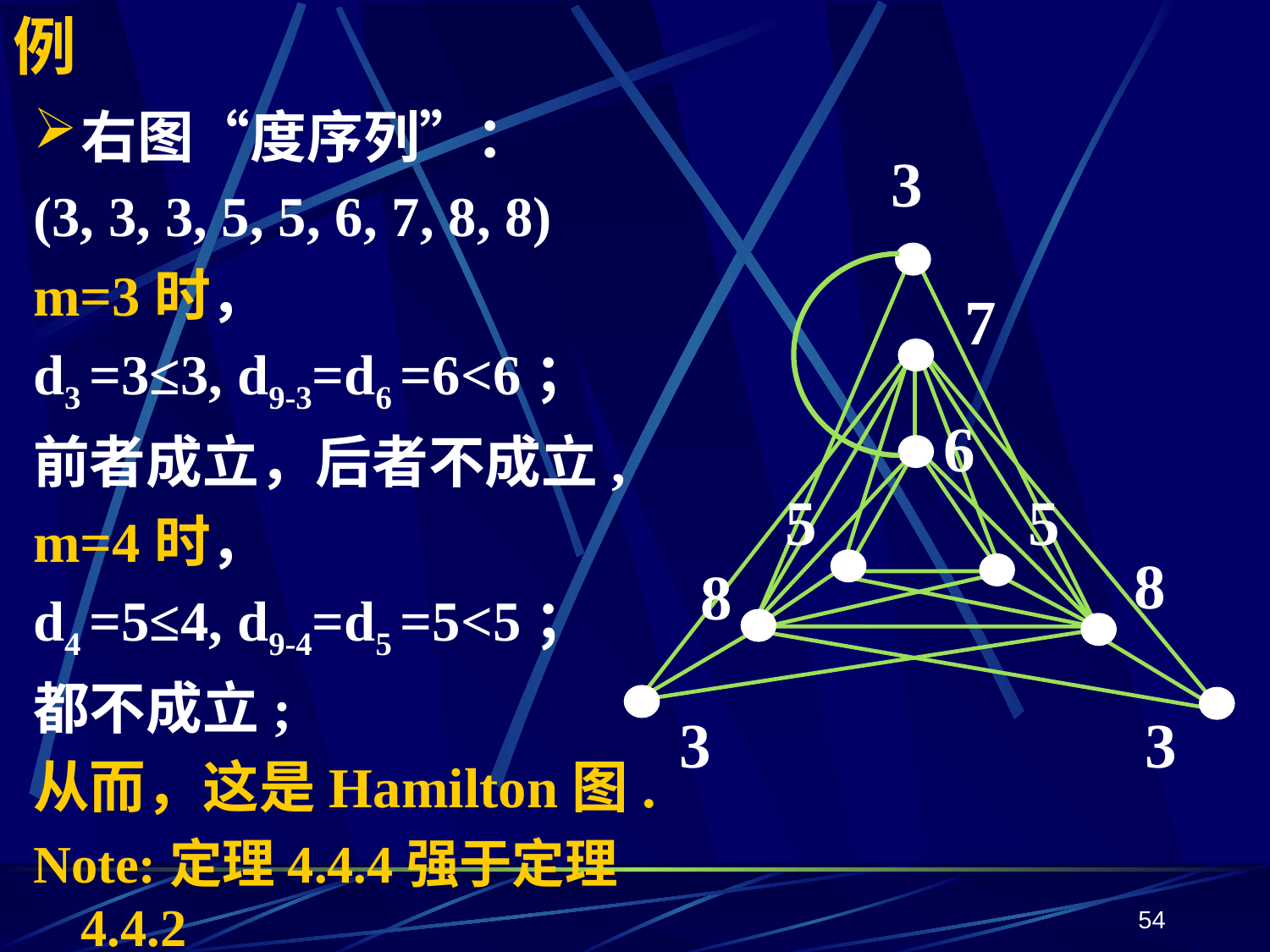

# 例
右图“度序列”：
(3, 3, 3, 5, 5, 6, 7, 8, 8)
m=3时，
d3 =3≤3, d9-3=d6 =6<6；
前者成立，后者不成立,
m=4时，
d4 =5≤4, d9-4=d5 =5<5；
都不成立;
从而，这是Hamilton图.
Note:定理4.4.4强于定理4.4.2
3

7
6
5
5
8
8
3
3

54